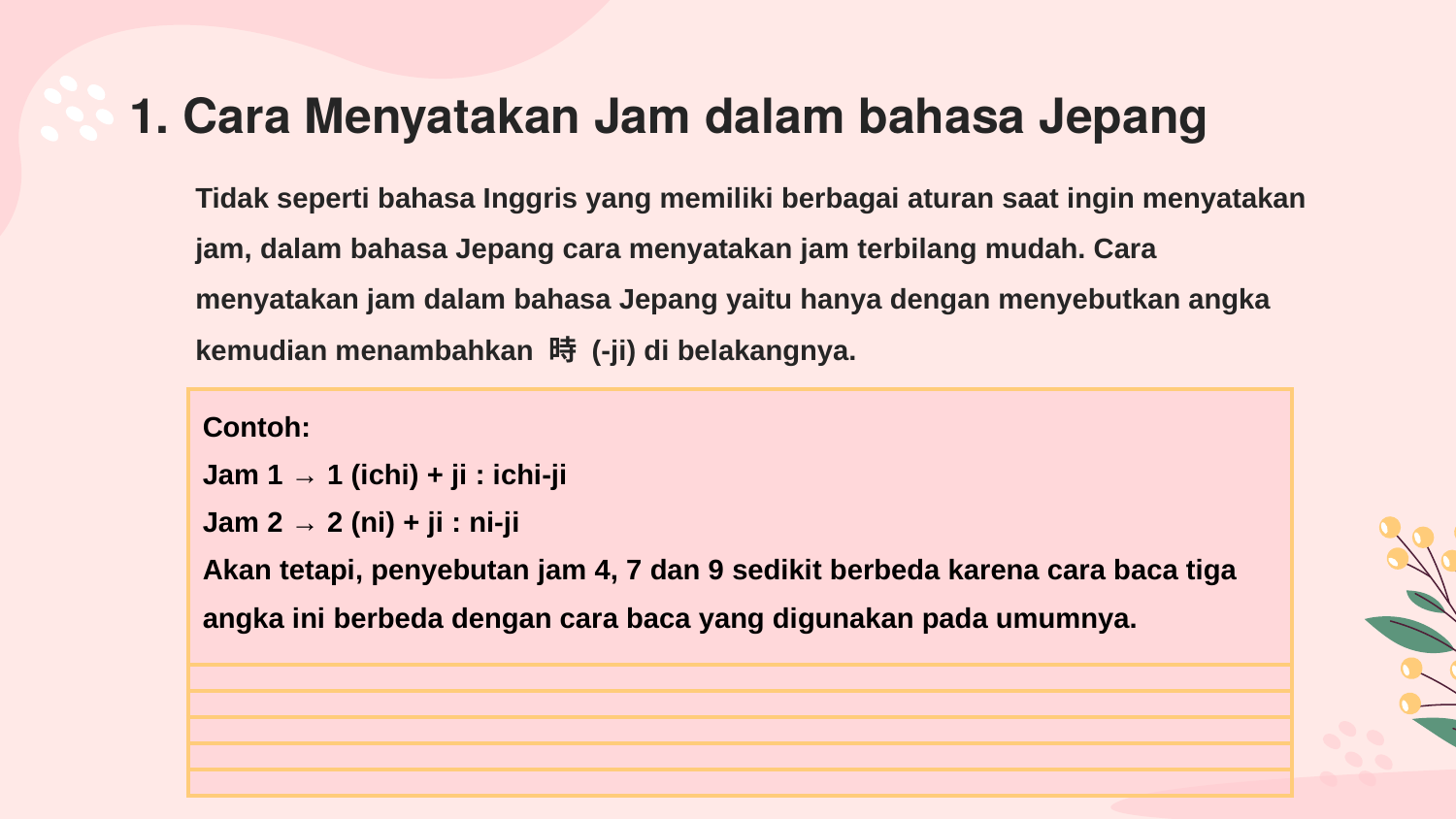

# 1. Cara Menyatakan Jam dalam bahasa Jepang
Tidak seperti bahasa Inggris yang memiliki berbagai aturan saat ingin menyatakan jam, dalam bahasa Jepang cara menyatakan jam terbilang mudah. Cara menyatakan jam dalam bahasa Jepang yaitu hanya dengan menyebutkan angka kemudian menambahkan 時 (-ji) di belakangnya.
| Contoh: Jam 1 → 1 (ichi) + ji : ichi-ji Jam 2 → 2 (ni) + ji : ni-ji Akan tetapi, penyebutan jam 4, 7 dan 9 sedikit berbeda karena cara baca tiga angka ini berbeda dengan cara baca yang digunakan pada umumnya. |
| --- |
|  |
|  |
|  |
|  |
|  |